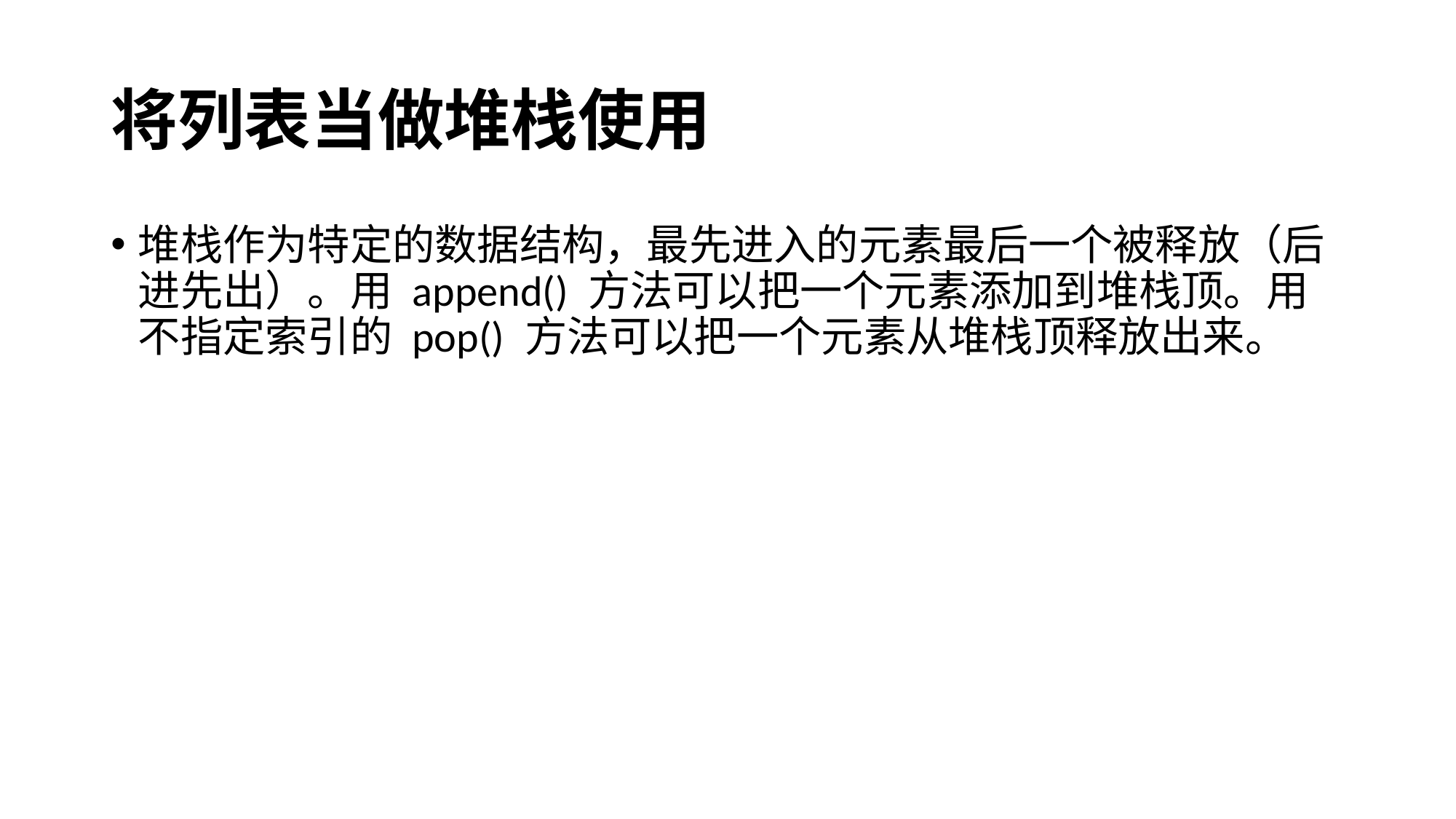

# 将列表当做堆栈使用
堆栈作为特定的数据结构，最先进入的元素最后一个被释放（后进先出）。用 append() 方法可以把一个元素添加到堆栈顶。用不指定索引的 pop() 方法可以把一个元素从堆栈顶释放出来。